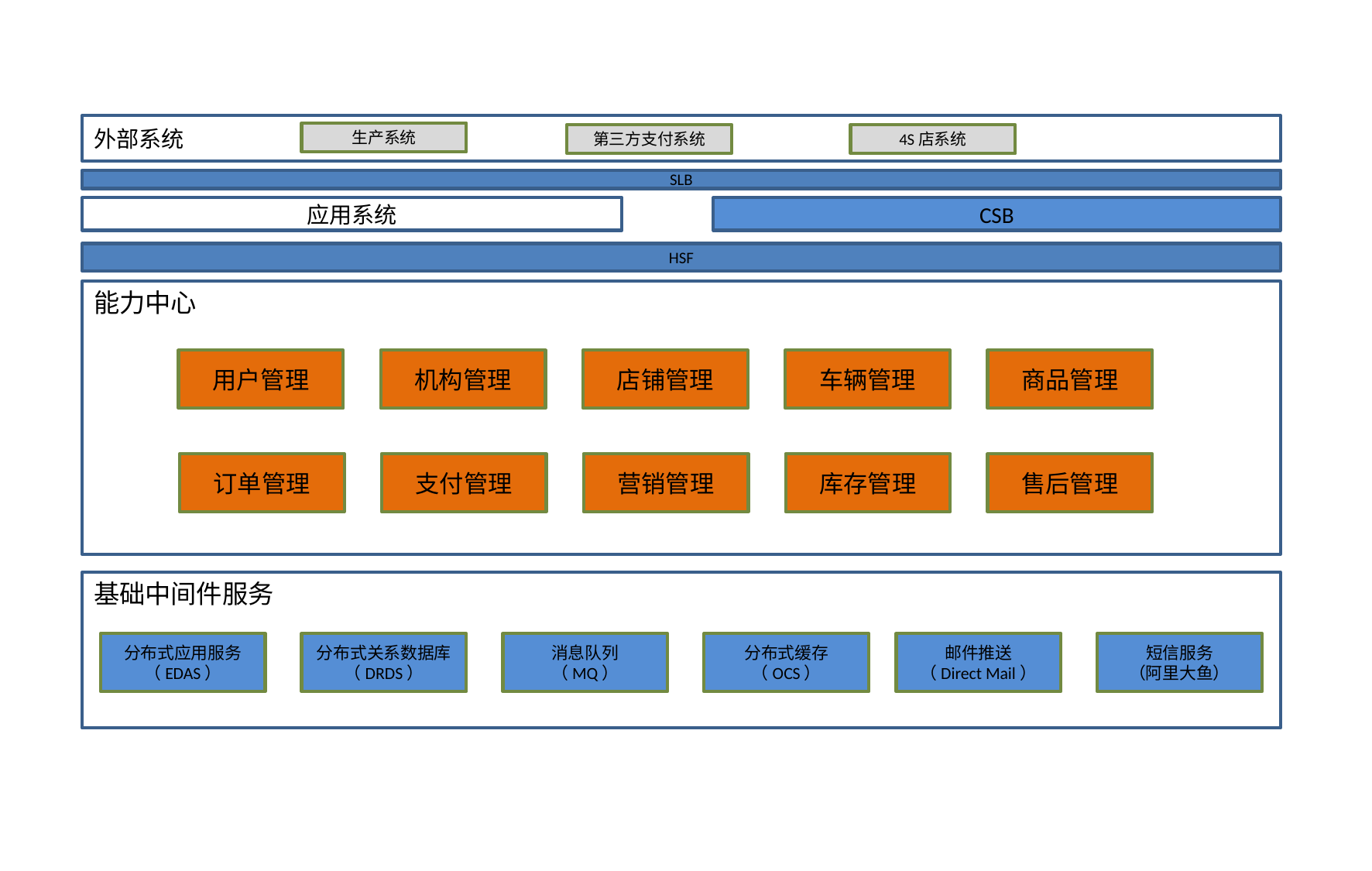

外部系统
生产系统
第三方支付系统
4S店系统
SLB
应用系统
CSB
HSF
能力中心
用户管理
机构管理
店铺管理
车辆管理
商品管理
订单管理
支付管理
营销管理
库存管理
售后管理
基础中间件服务
分布式应用服务（EDAS）
分布式关系数据库
（DRDS）
消息队列
（MQ）
分布式缓存
（OCS）
邮件推送
（Direct Mail）
短信服务
（阿里大鱼）